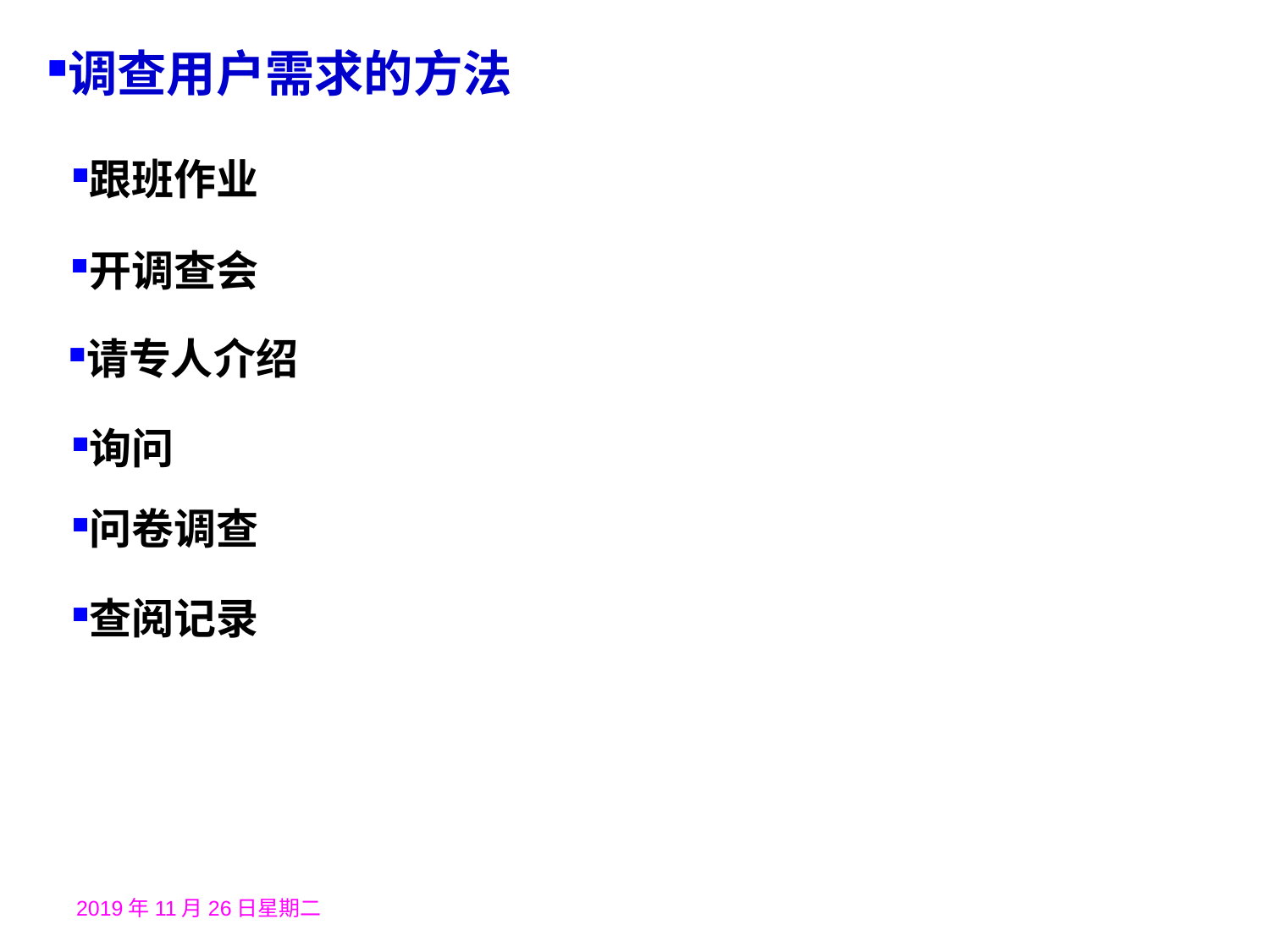

调查用户需求的方法
跟班作业
开调查会
请专人介绍
询问
问卷调查
查阅记录
2019年11月26日星期二